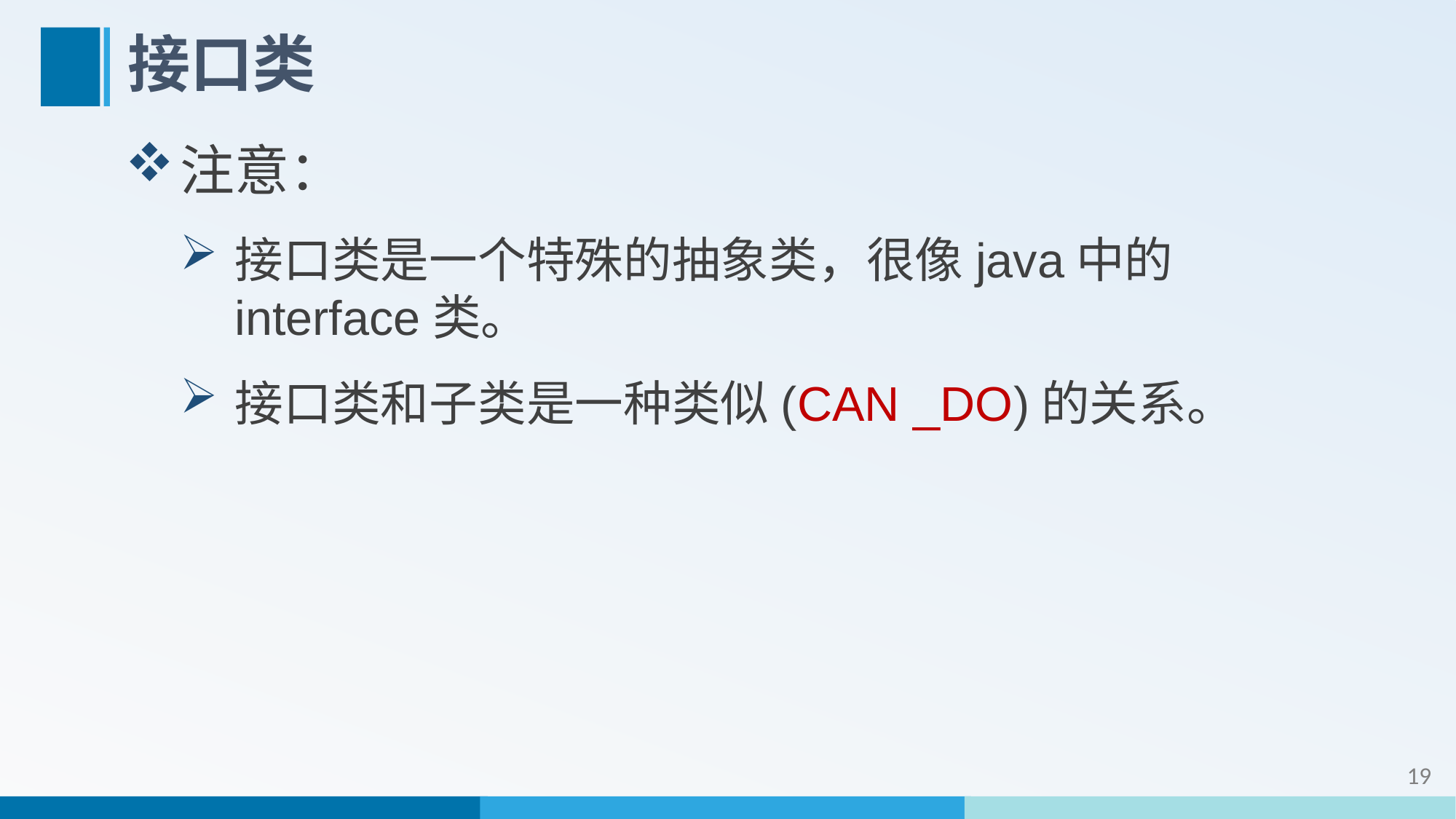

# 接口类
注意：
接口类是一个特殊的抽象类，很像java中的interface类。
接口类和子类是一种类似(CAN _DO)的关系。